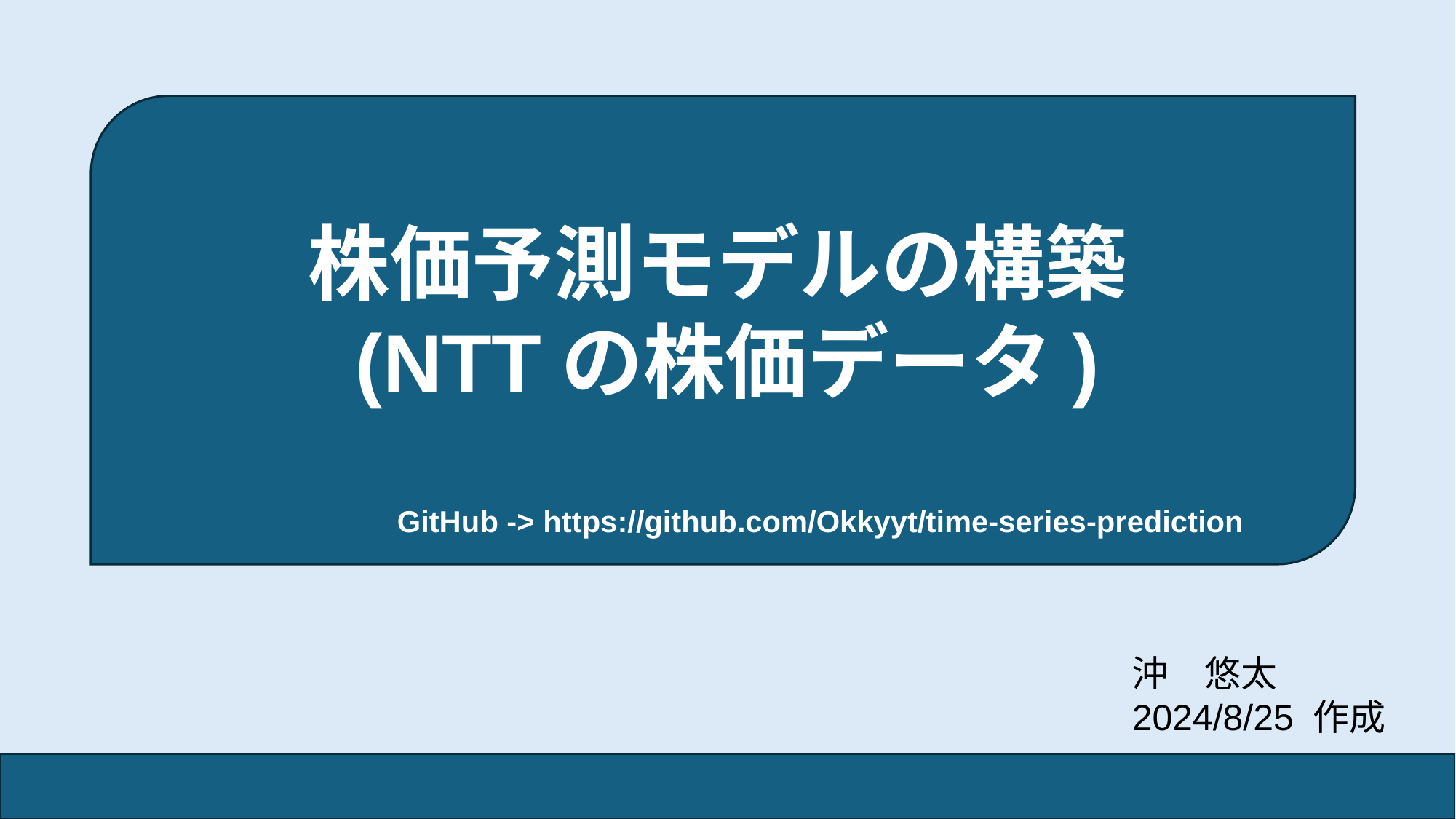

株価予測モデルの構築(NTTの株価データ)
GitHub -> https://github.com/Okkyyt/time-series-prediction
沖　悠太
2024/8/25 作成